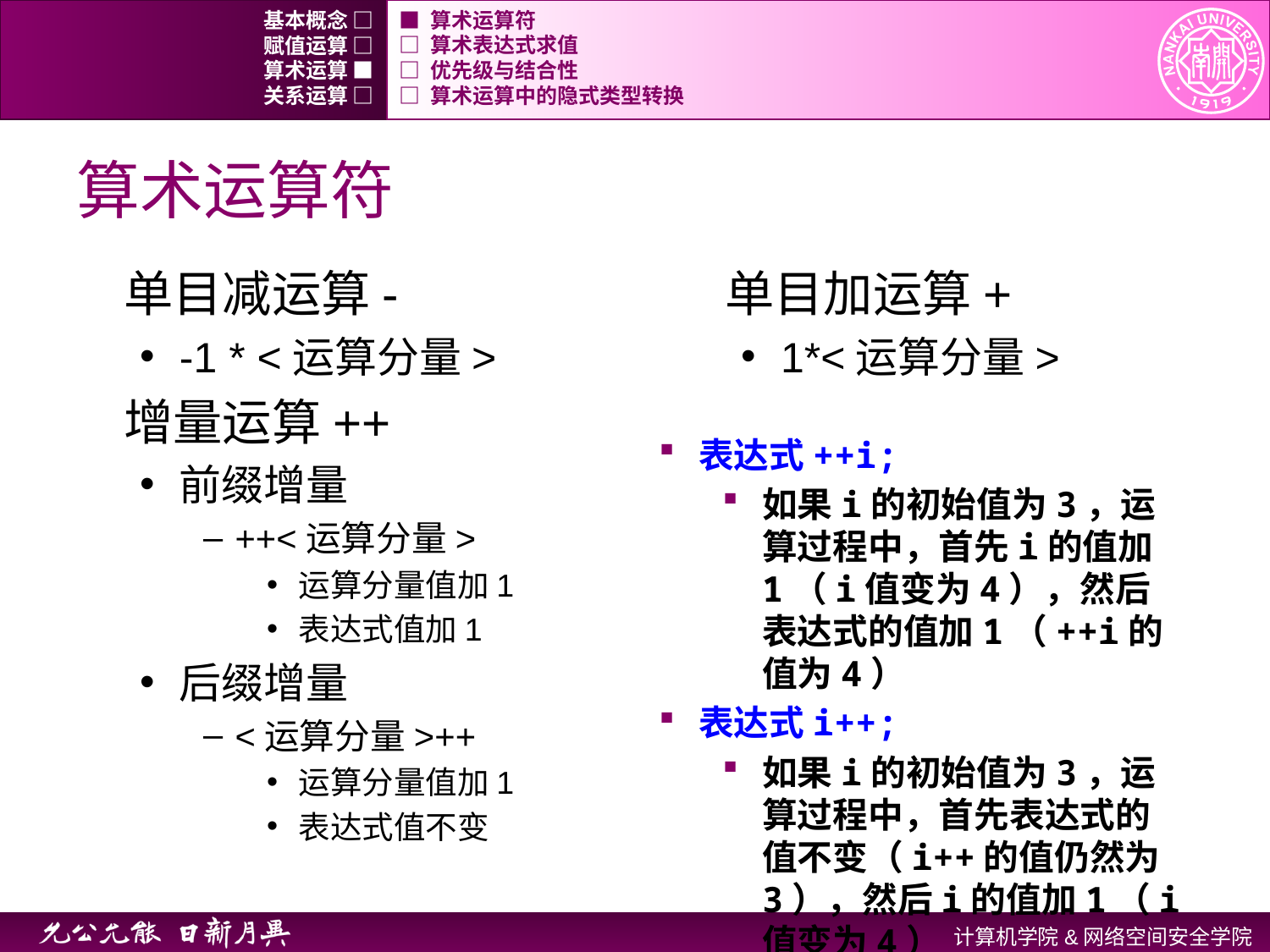

基本概念 □
■ 算术运算符
赋值运算 □
□ 算术表达式求值
算术运算 ■
□ 优先级与结合性
关系运算 □
□ 算术运算中的隐式类型转换
# 算术运算符
单目减运算-
-1 * <运算分量>
增量运算++
前缀增量
++<运算分量>
运算分量值加1
表达式值加1
后缀增量
<运算分量>++
运算分量值加1
表达式值不变
单目加运算+
1*<运算分量>
表达式++i;
如果i的初始值为3，运算过程中，首先i的值加1（i值变为4），然后表达式的值加1（++i的值为4）
表达式i++;
如果i的初始值为3，运算过程中，首先表达式的值不变（i++的值仍然为3），然后i的值加1（i值变为4）